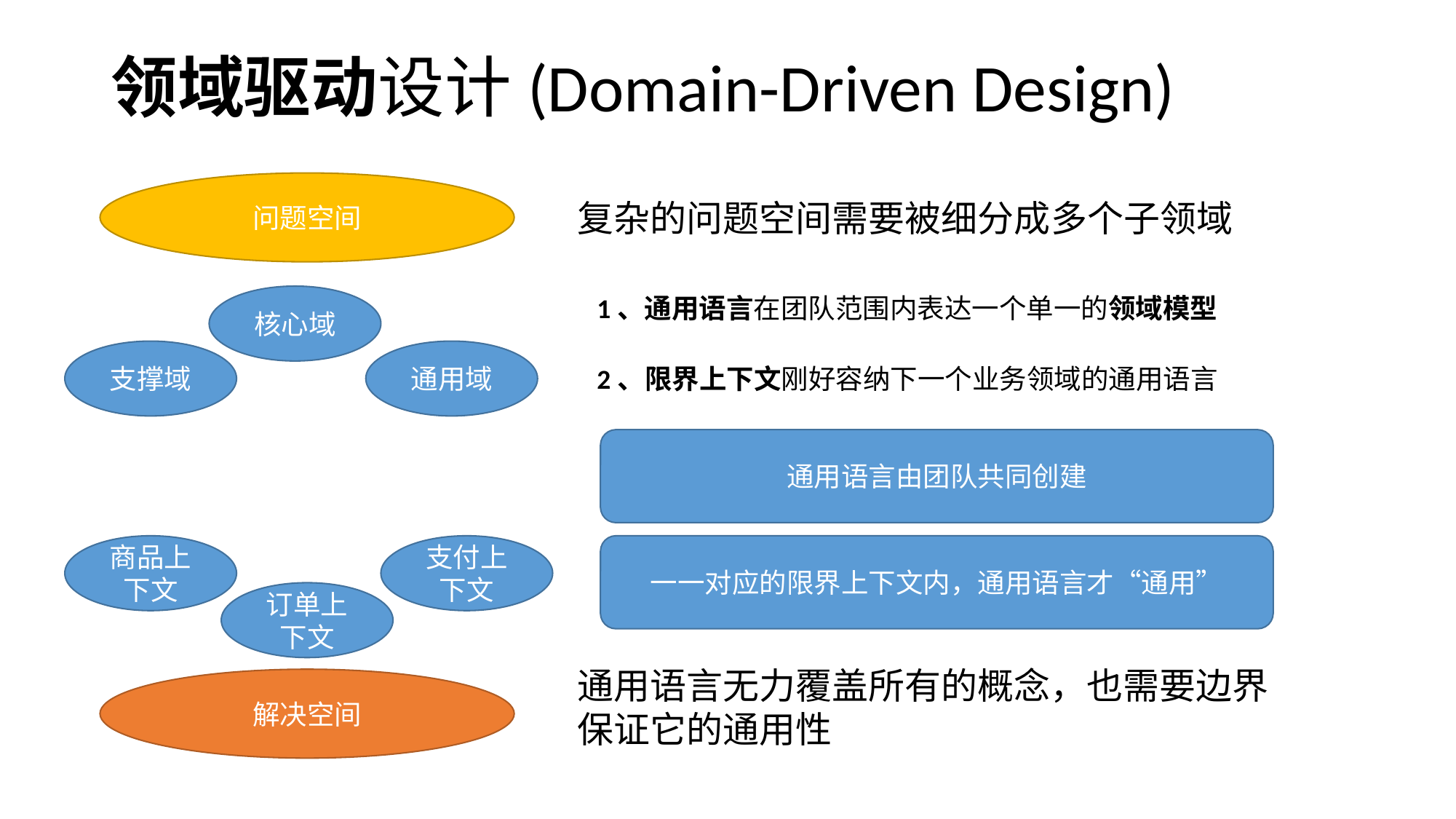

# 领域驱动设计(Domain-Driven Design)
问题空间
复杂的问题空间需要被细分成多个子领域
核心域
支撑域
通用域
1、通用语言在团队范围内表达一个单一的领域模型
2、限界上下文刚好容纳下一个业务领域的通用语言
通用语言由团队共同创建
商品上下文
支付上下文
订单上下文
一一对应的限界上下文内，通用语言才“通用”
通用语言无力覆盖所有的概念，也需要边界保证它的通用性
解决空间